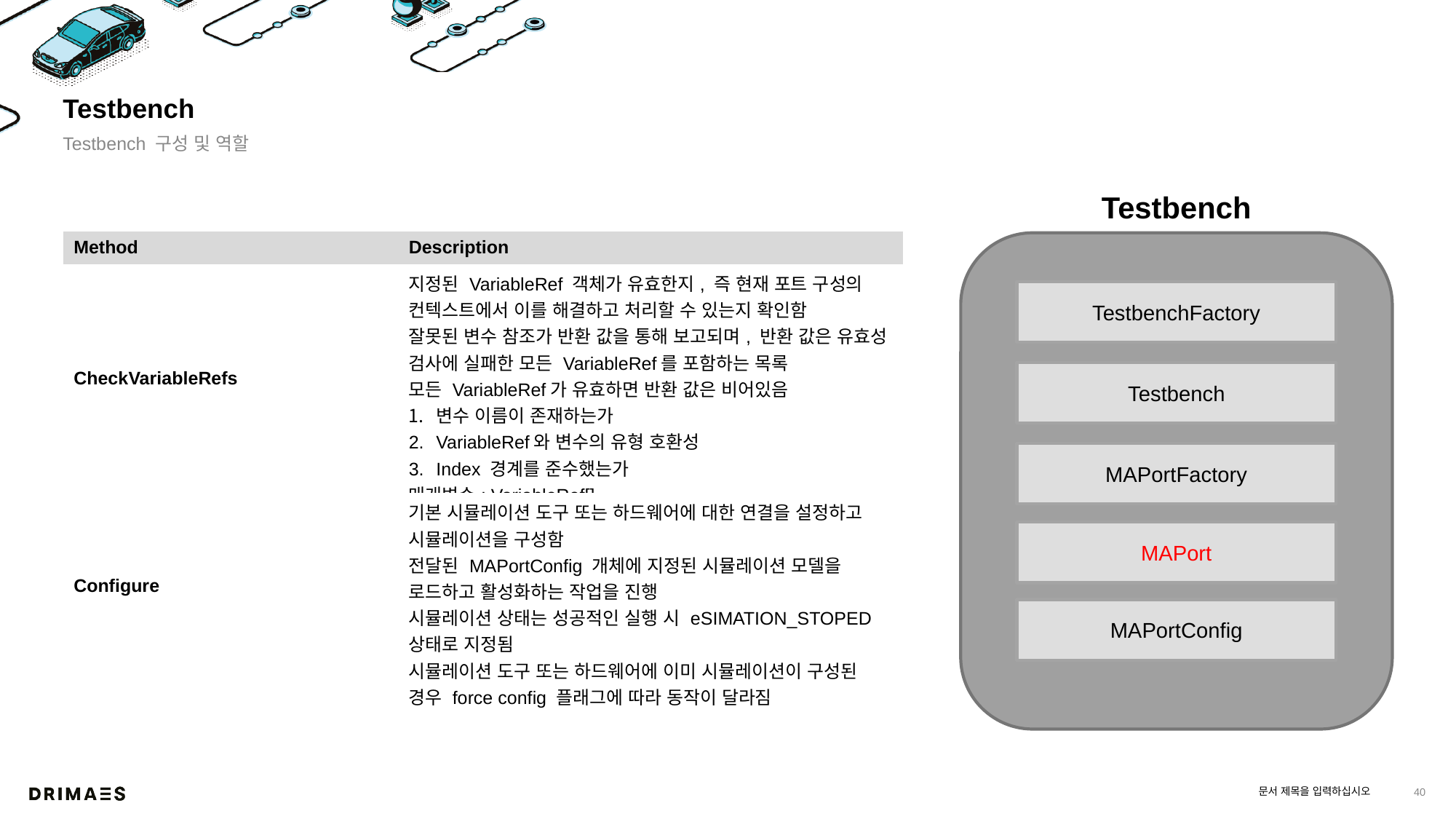

# Testbench
Testbench 구성 및 역할
Testbench
| Method | Description |
| --- | --- |
| CheckVariableRefs | 지정된 VariableRef 객체가 유효한지, 즉 현재 포트 구성의 컨텍스트에서 이를 해결하고 처리할 수 있는지 확인함 잘못된 변수 참조가 반환 값을 통해 보고되며, 반환 값은 유효성 검사에 실패한 모든 VariableRef를 포함하는 목록 모든 VariableRef가 유효하면 반환 값은 비어있음 변수 이름이 존재하는가 VariableRef와 변수의 유형 호환성 Index 경계를 준수했는가 매개변수: VariableRef[] 반환: VariableRef[] |
| Configure | 기본 시뮬레이션 도구 또는 하드웨어에 대한 연결을 설정하고 시뮬레이션을 구성함 전달된 MAPortConfig 개체에 지정된 시뮬레이션 모델을 로드하고 활성화하는 작업을 진행 시뮬레이션 상태는 성공적인 실행 시 eSIMATION\_STOPED 상태로 지정됨 시뮬레이션 도구 또는 하드웨어에 이미 시뮬레이션이 구성된 경우 force config 플래그에 따라 동작이 달라짐 |

TestbenchFactory
Testbench
MAPortFactory
MAPort
MAPortConfig
문서 제목을 입력하십시오